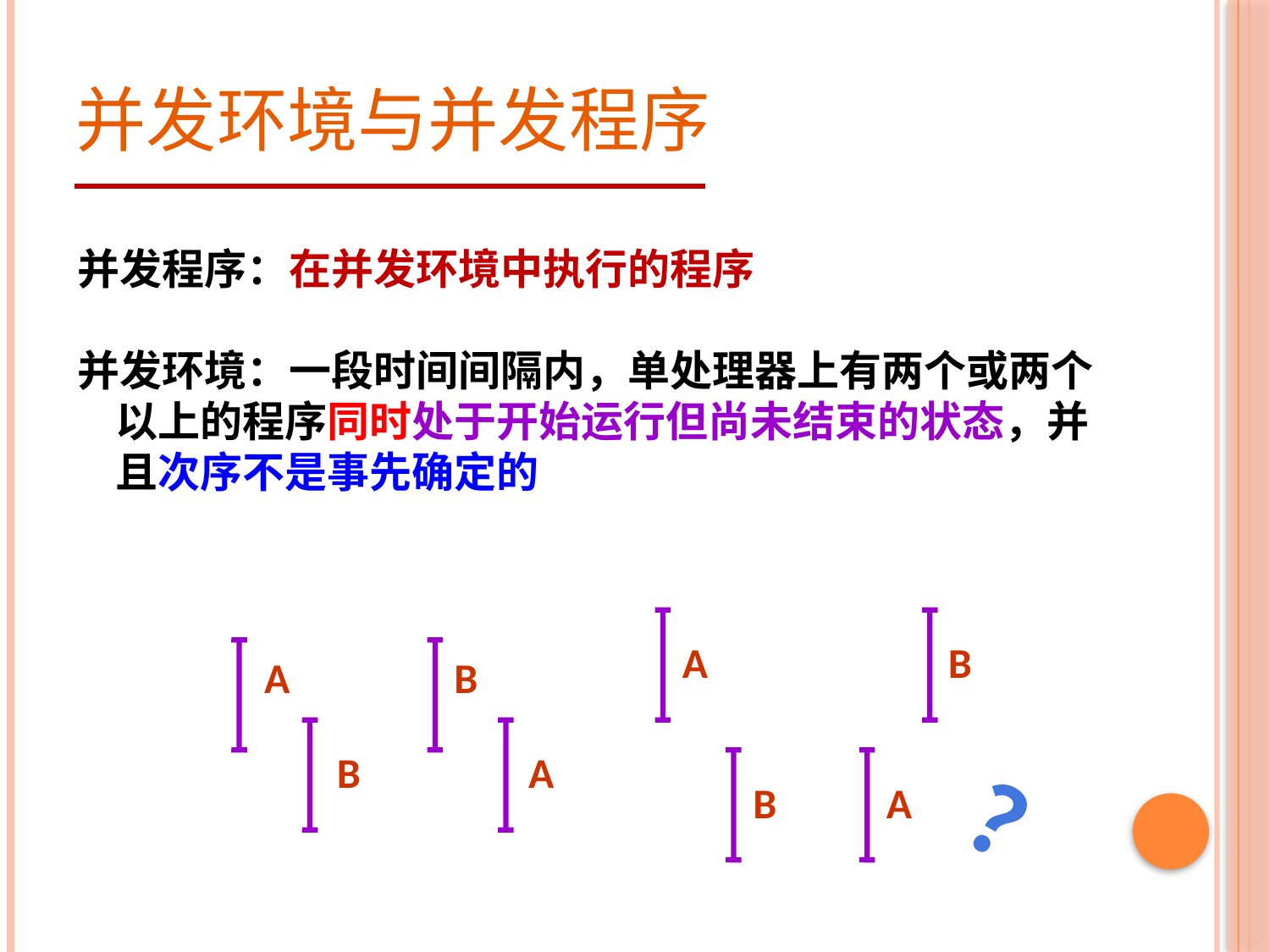

# 并发环境与并发程序
并发程序：在并发环境中执行的程序

并发环境：一段时间间隔内，单处理器上有两个或两个以上的程序同时处于开始运行但尚未结束的状态，并且次序不是事先确定的

A
B

A
B

B
A

？
B
A